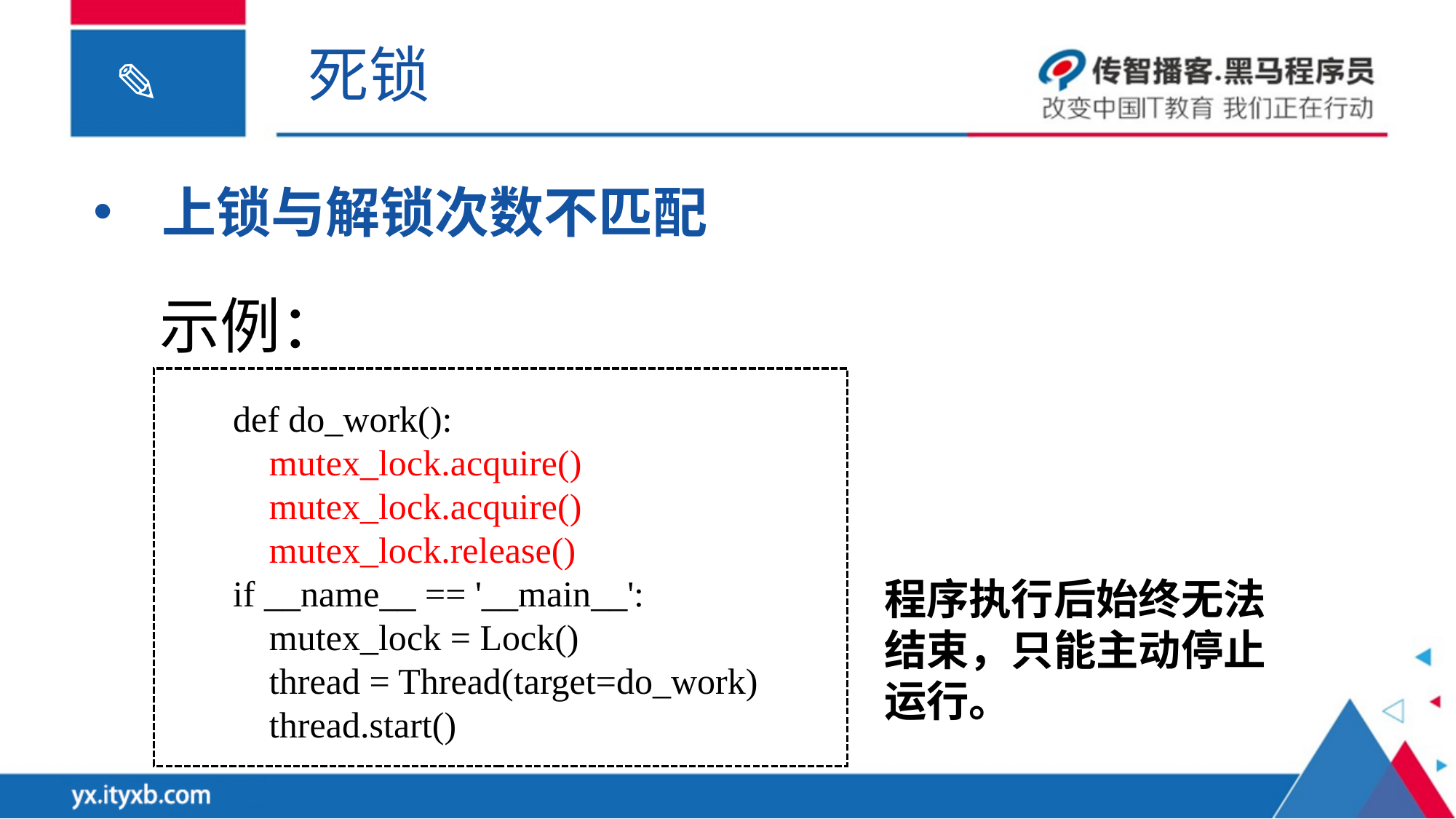

死锁
上锁与解锁次数不匹配
示例：

def do_work():
    mutex_lock.acquire()
    mutex_lock.acquire()
    mutex_lock.release()
if __name__ == '__main__':
    mutex_lock = Lock()
    thread = Thread(target=do_work)
    thread.start()
程序执行后始终无法结束，只能主动停止运行。